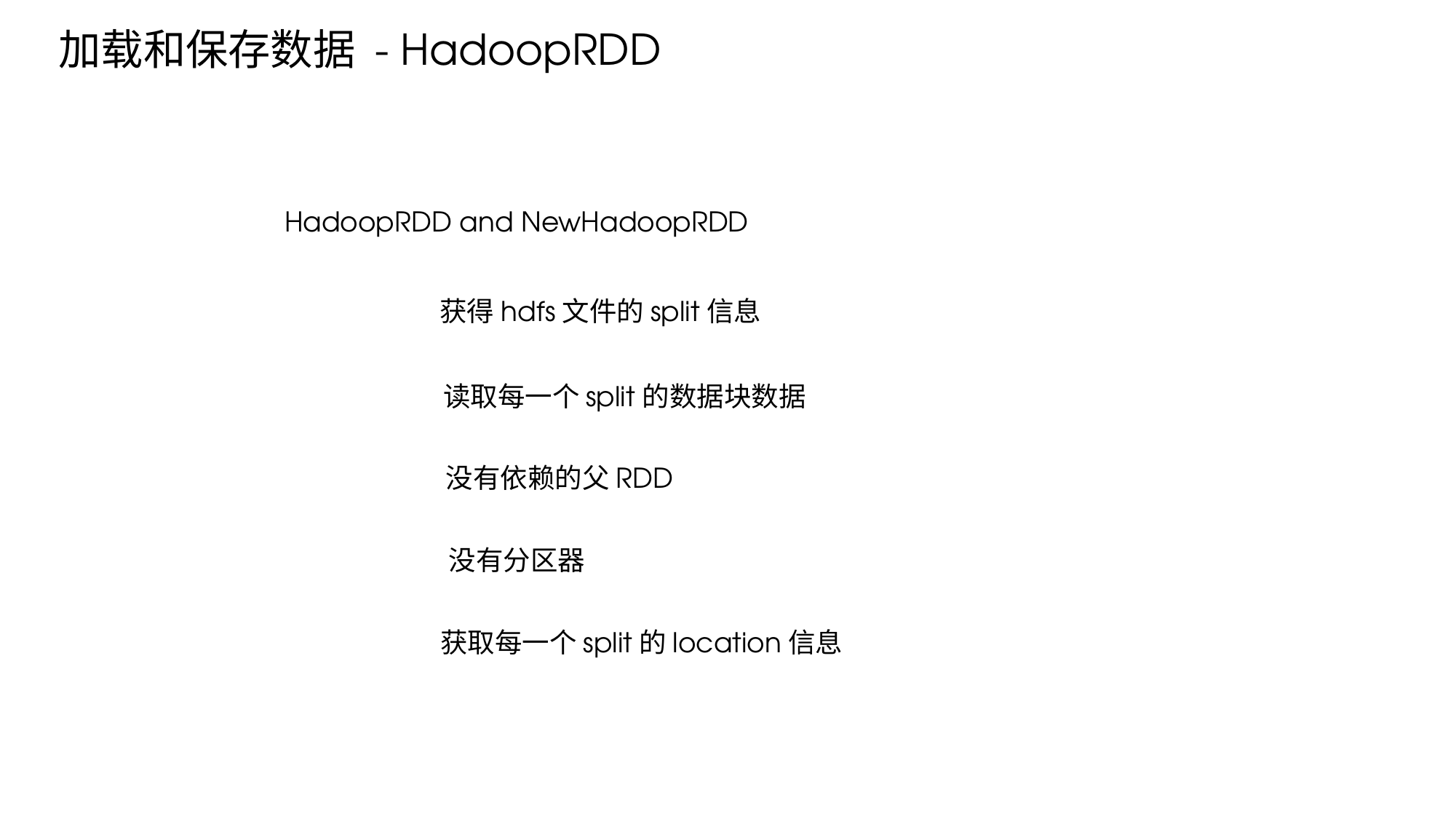

加载和保存数据 - HadoopRDD
HadoopRDD and NewHadoopRDD
获得hdfs文件的split信息
读取每一个split的数据块数据
没有依赖的父RDD
没有分区器
获取每一个split的location信息